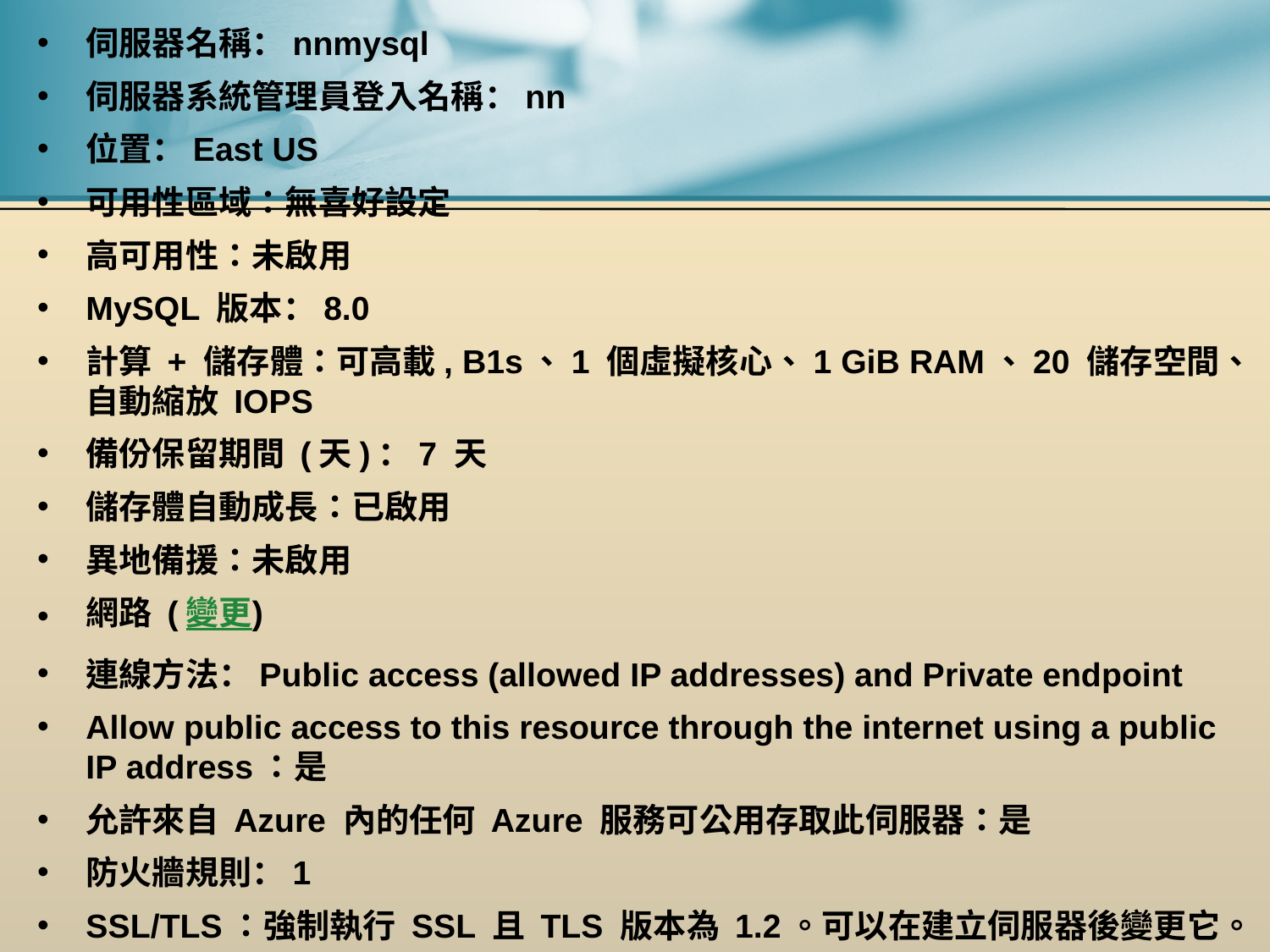

伺服器名稱：nnmysql
伺服器系統管理員登入名稱：nn
位置：East US
可用性區域：無喜好設定
高可用性：未啟用
MySQL 版本：8.0
計算 + 儲存體：可高載, B1s、1 個虛擬核心、1 GiB RAM、20 儲存空間、自動縮放 IOPS
備份保留期間 (天)：7 天
儲存體自動成長：已啟用
異地備援：未啟用
網路 (變更)
連線方法：Public access (allowed IP addresses) and Private endpoint
Allow public access to this resource through the internet using a public IP address：是
允許來自 Azure 內的任何 Azure 服務可公用存取此伺服器：是
防火牆規則：1
SSL/TLS：強制執行 SSL 且 TLS 版本為 1.2。可以在建立伺服器後變更它。